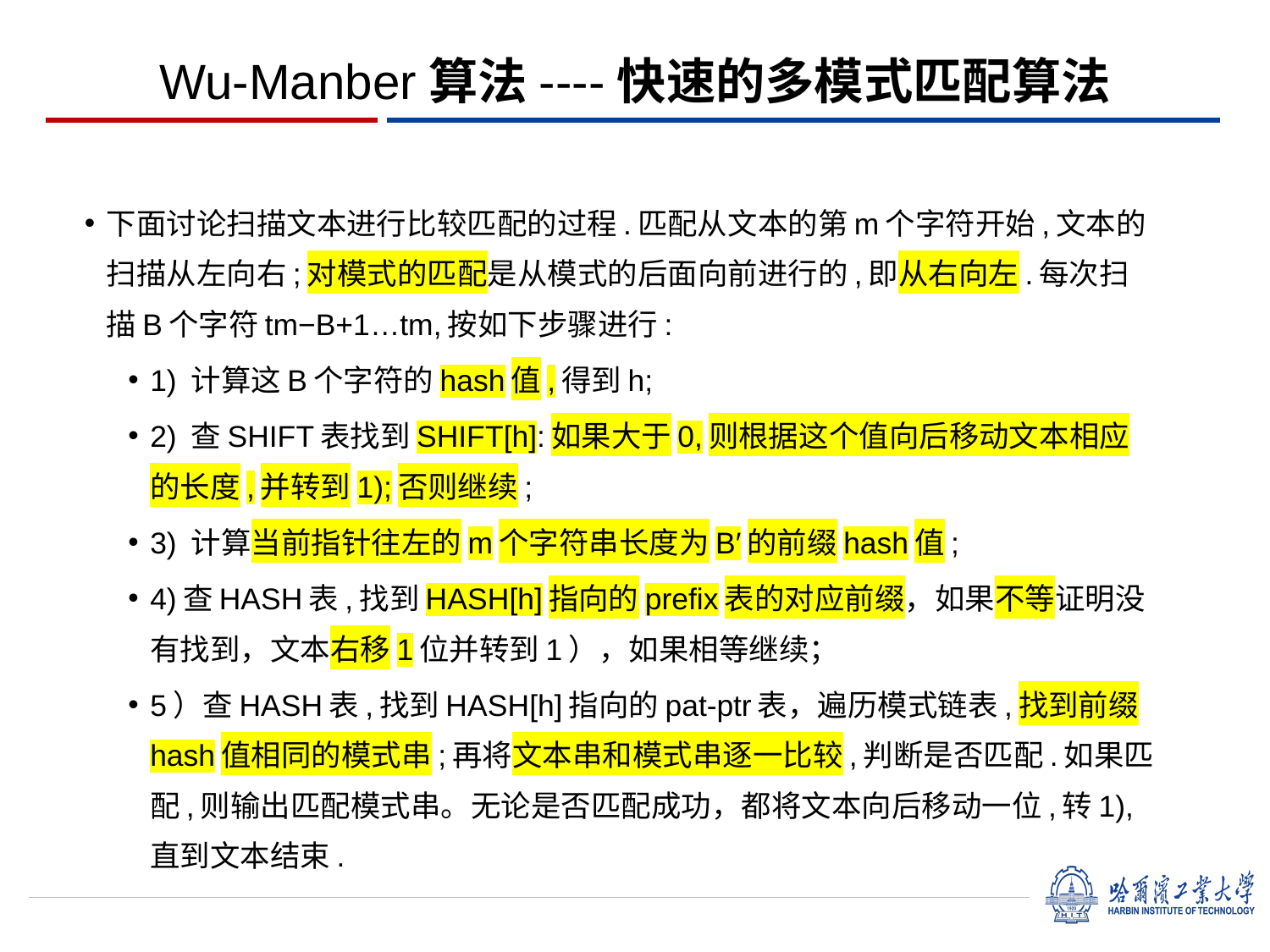

# Wu-Manber算法----快速的多模式匹配算法
下面讨论扫描文本进行比较匹配的过程.匹配从文本的第m个字符开始,文本的扫描从左向右;对模式的匹配是从模式的后面向前进行的,即从右向左.每次扫描B个字符tm−B+1…tm,按如下步骤进行:
1) 计算这B个字符的hash值,得到h;
2) 查SHIFT表找到SHIFT[h]:如果大于0,则根据这个值向后移动文本相应的长度,并转到1);否则继续;
3) 计算当前指针往左的m个字符串长度为B′的前缀hash值;
4)查HASH表,找到HASH[h]指向的prefix表的对应前缀，如果不等证明没有找到，文本右移1位并转到1），如果相等继续；
5）查HASH表,找到HASH[h]指向的pat-ptr表，遍历模式链表,找到前缀hash值相同的模式串;再将文本串和模式串逐一比较,判断是否匹配.如果匹配,则输出匹配模式串。无论是否匹配成功，都将文本向后移动一位,转1),直到文本结束.
26